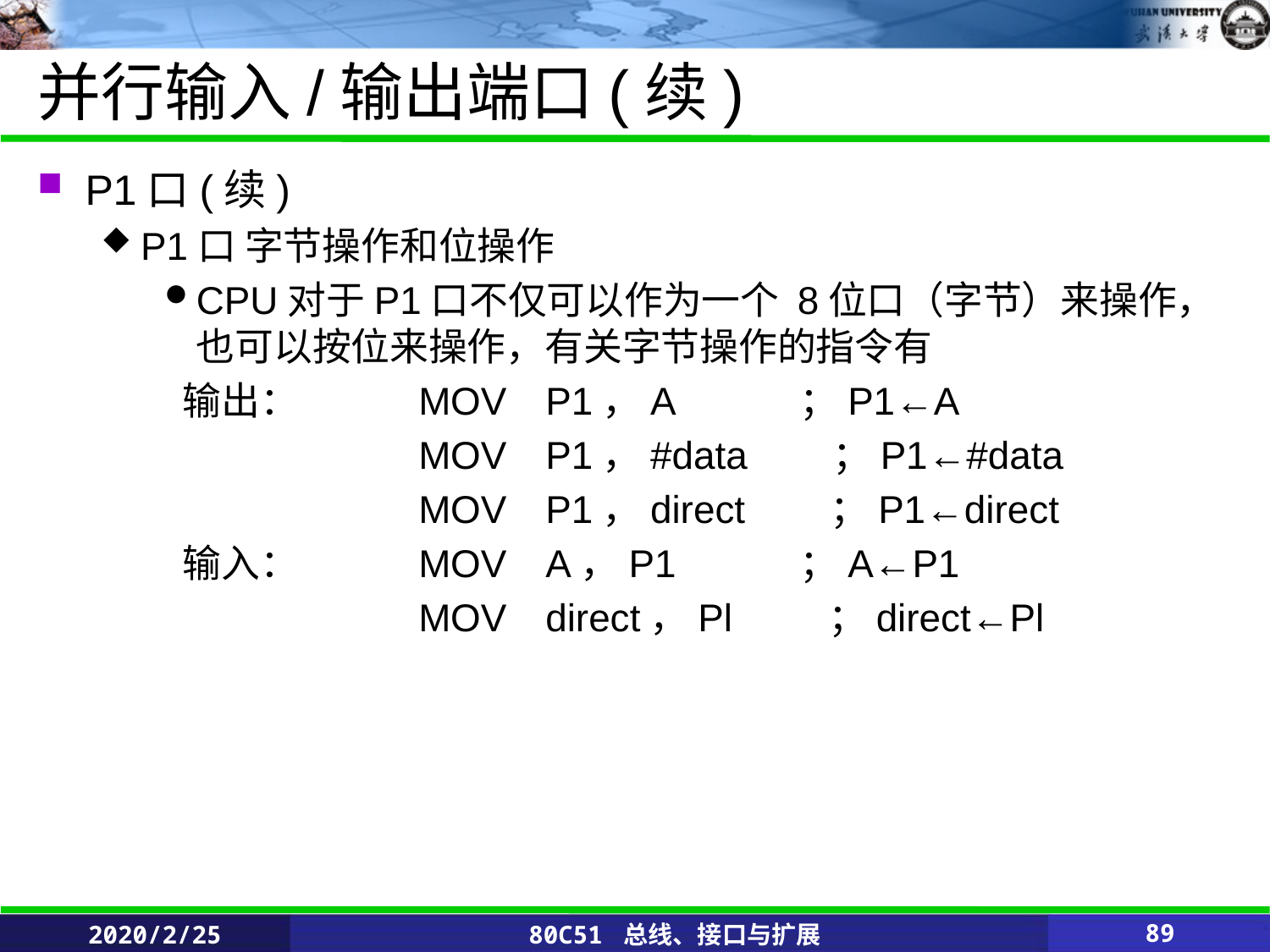

# 并行输入/输出端口(续)
P1口(续)
P1口 字节操作和位操作
CPU对于P1口不仅可以作为一个 8位口（字节）来操作，也可以按位来操作，有关字节操作的指令有
 输出：  	MOV	P1，A        	；P1←A
		MOV	P1，#data       ；P1←#data
		MOV  	P1，direct       ；P1←direct
 输入：   	MOV  	A，P1          	；A←P1
		MOV  	direct，Pl        ；direct←Pl
2020/2/25
80C51 总线、接口与扩展
89